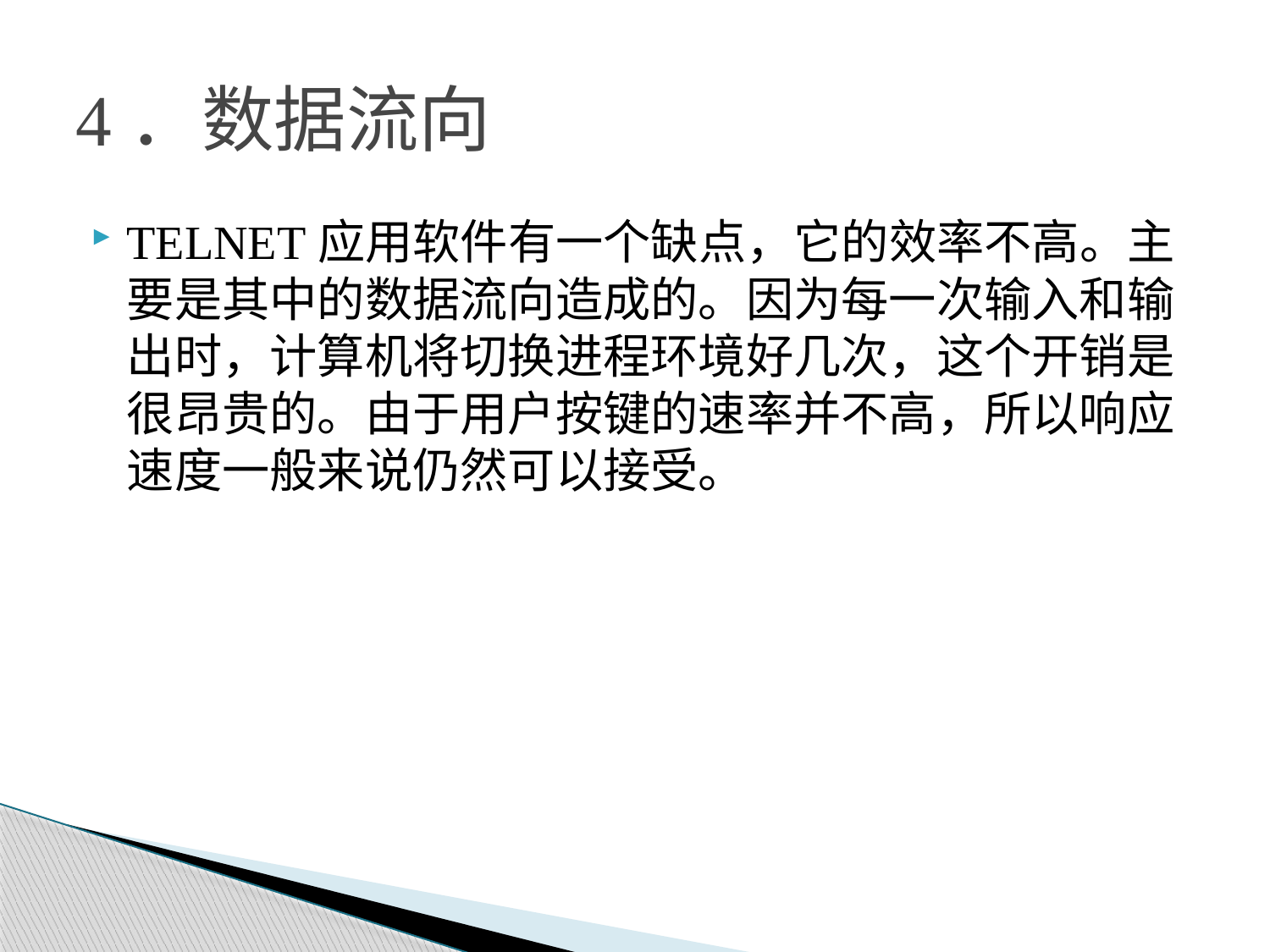

# 4．数据流向
TELNET应用软件有一个缺点，它的效率不高。主要是其中的数据流向造成的。因为每一次输入和输出时，计算机将切换进程环境好几次，这个开销是很昂贵的。由于用户按键的速率并不高，所以响应速度一般来说仍然可以接受。